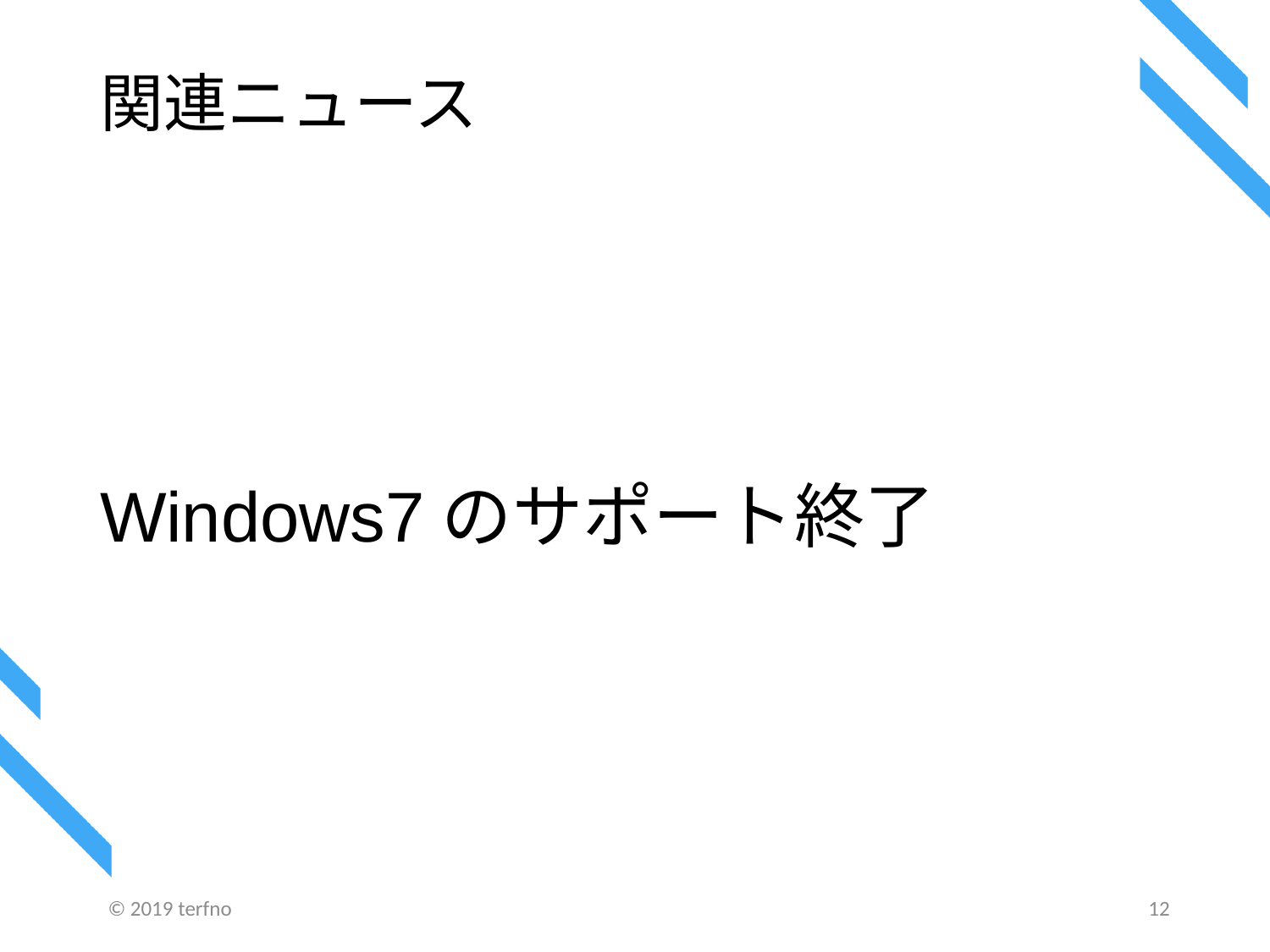

# 関連ニュース
Windows7のサポート終了
© 2019 terfno
12